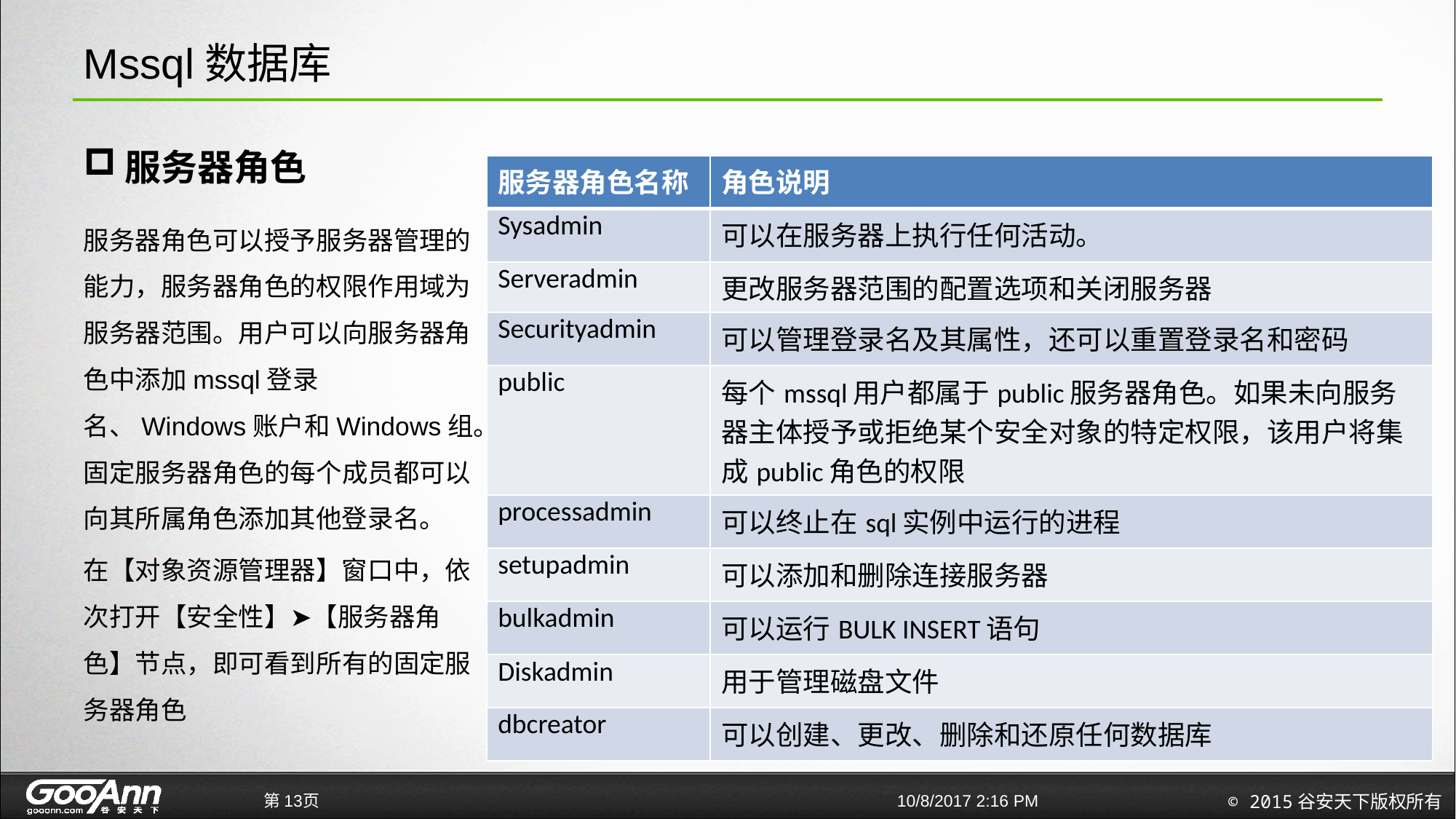

# Mssql数据库
服务器角色
| 服务器角色名称 | 角色说明 |
| --- | --- |
| Sysadmin | 可以在服务器上执行任何活动。 |
| Serveradmin | 更改服务器范围的配置选项和关闭服务器 |
| Securityadmin | 可以管理登录名及其属性，还可以重置登录名和密码 |
| public | 每个mssql用户都属于public服务器角色。如果未向服务器主体授予或拒绝某个安全对象的特定权限，该用户将集成public角色的权限 |
| processadmin | 可以终止在sql实例中运行的进程 |
| setupadmin | 可以添加和删除连接服务器 |
| bulkadmin | 可以运行BULK INSERT语句 |
| Diskadmin | 用于管理磁盘文件 |
| dbcreator | 可以创建、更改、删除和还原任何数据库 |
服务器角色可以授予服务器管理的能力，服务器角色的权限作用域为服务器范围。用户可以向服务器角色中添加mssql登录名、Windows账户和Windows组。固定服务器角色的每个成员都可以向其所属角色添加其他登录名。
在【对象资源管理器】窗口中，依次打开【安全性】➤【服务器角色】节点，即可看到所有的固定服务器角色